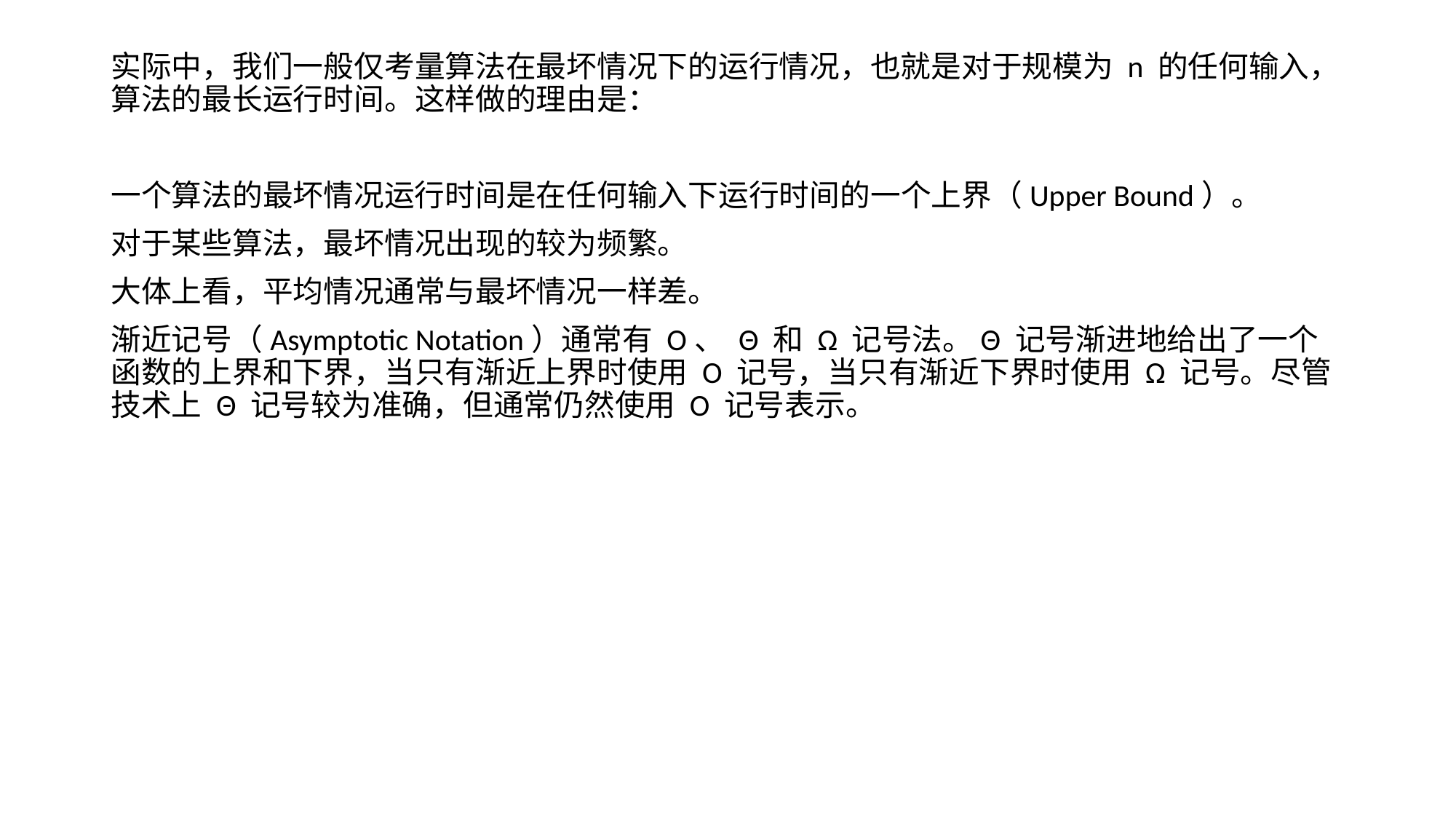

实际中，我们一般仅考量算法在最坏情况下的运行情况，也就是对于规模为 n 的任何输入，算法的最长运行时间。这样做的理由是：

一个算法的最坏情况运行时间是在任何输入下运行时间的一个上界（Upper Bound）。
对于某些算法，最坏情况出现的较为频繁。
大体上看，平均情况通常与最坏情况一样差。
渐近记号（Asymptotic Notation）通常有 O、 Θ 和 Ω 记号法。Θ 记号渐进地给出了一个函数的上界和下界，当只有渐近上界时使用 O 记号，当只有渐近下界时使用 Ω 记号。尽管技术上 Θ 记号较为准确，但通常仍然使用 O 记号表示。